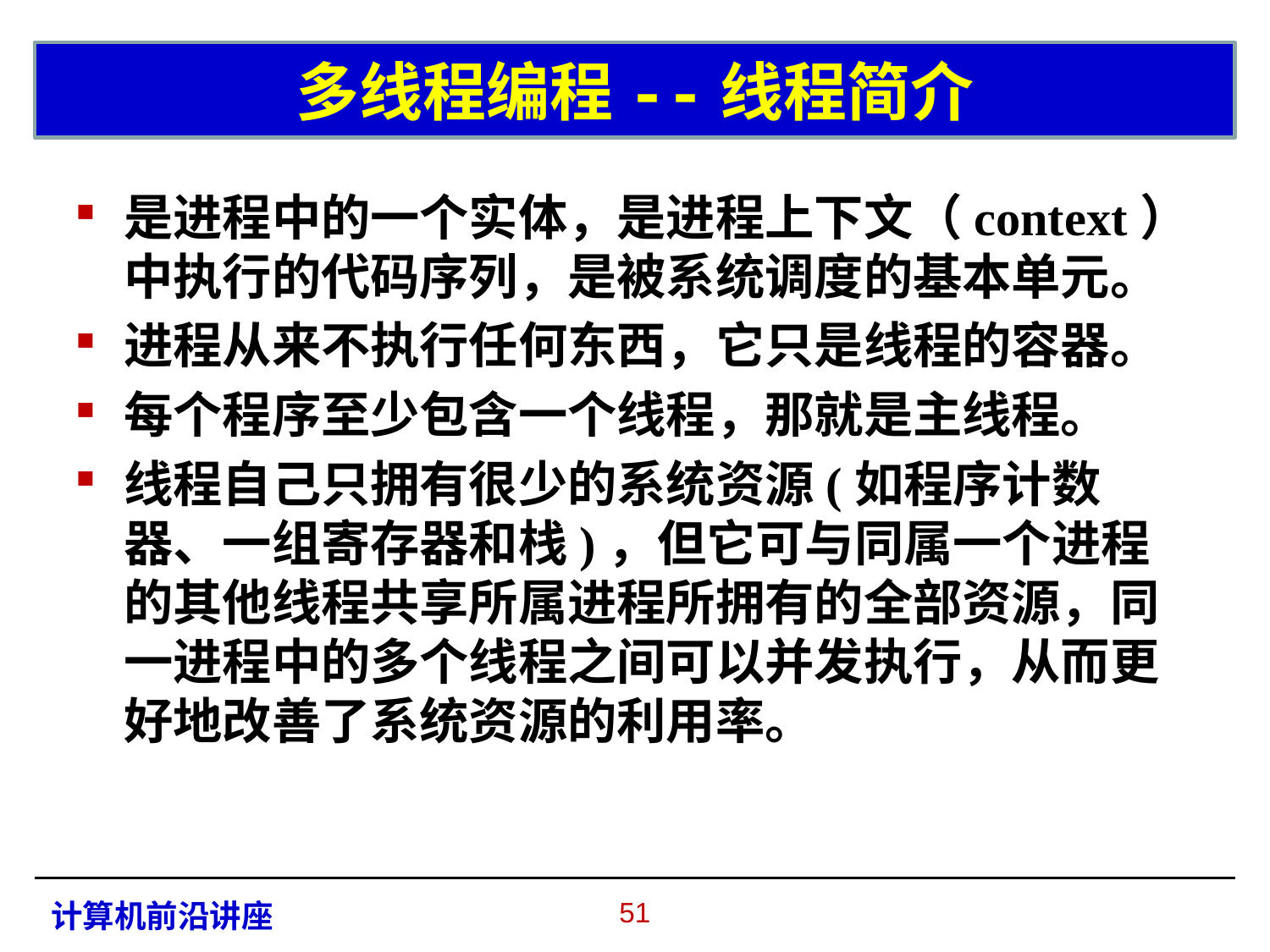

# 多线程编程--线程简介
是进程中的一个实体，是进程上下文（context）中执行的代码序列，是被系统调度的基本单元。
进程从来不执行任何东西，它只是线程的容器。
每个程序至少包含一个线程，那就是主线程。
线程自己只拥有很少的系统资源(如程序计数器、一组寄存器和栈)，但它可与同属一个进程的其他线程共享所属进程所拥有的全部资源，同一进程中的多个线程之间可以并发执行，从而更好地改善了系统资源的利用率。
51